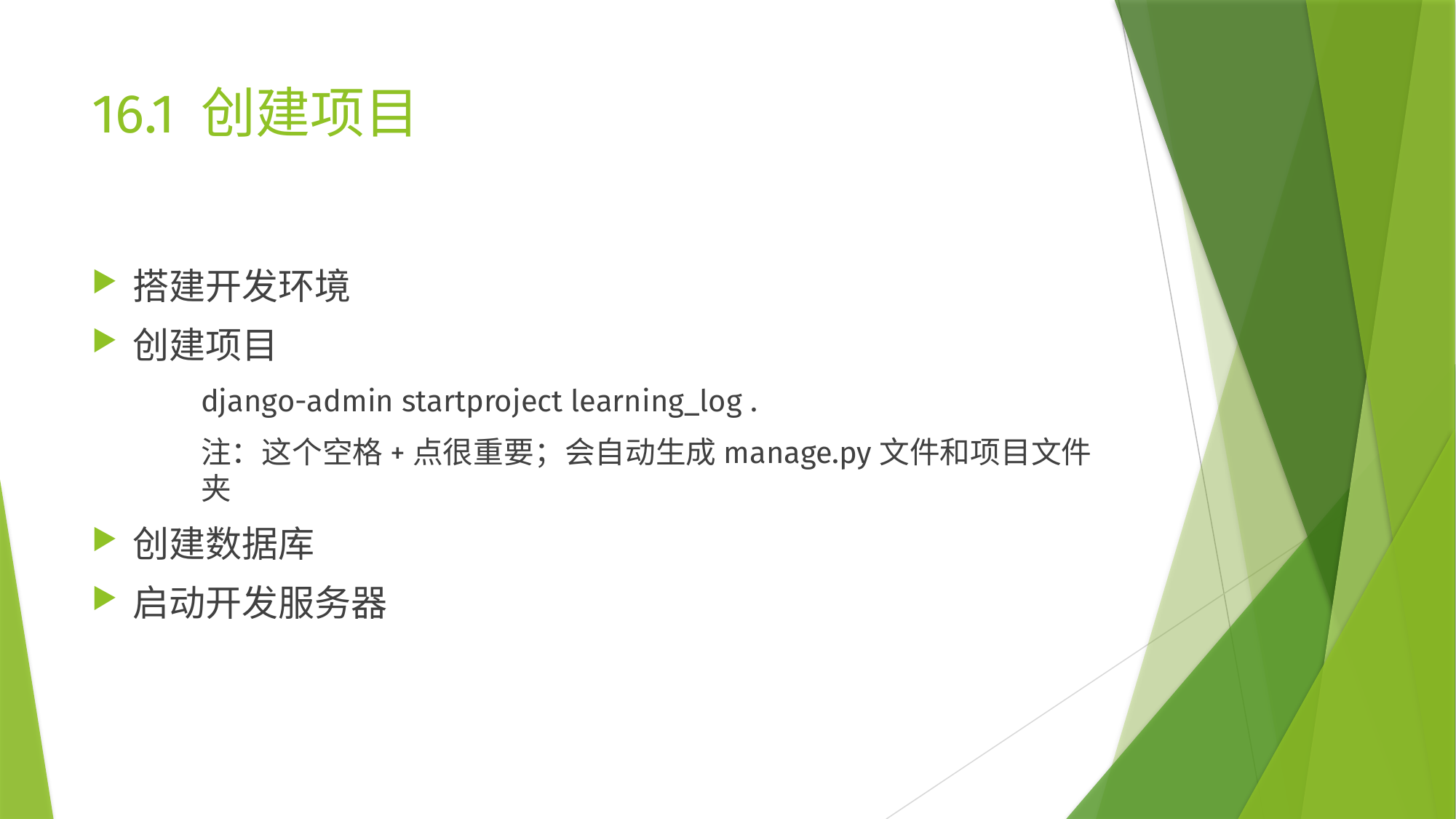

# 16.1	创建项目
搭建开发环境
创建项目
django-admin startproject learning_log .
注：这个空格+点很重要；会自动生成manage.py文件和项目文件夹
创建数据库
启动开发服务器